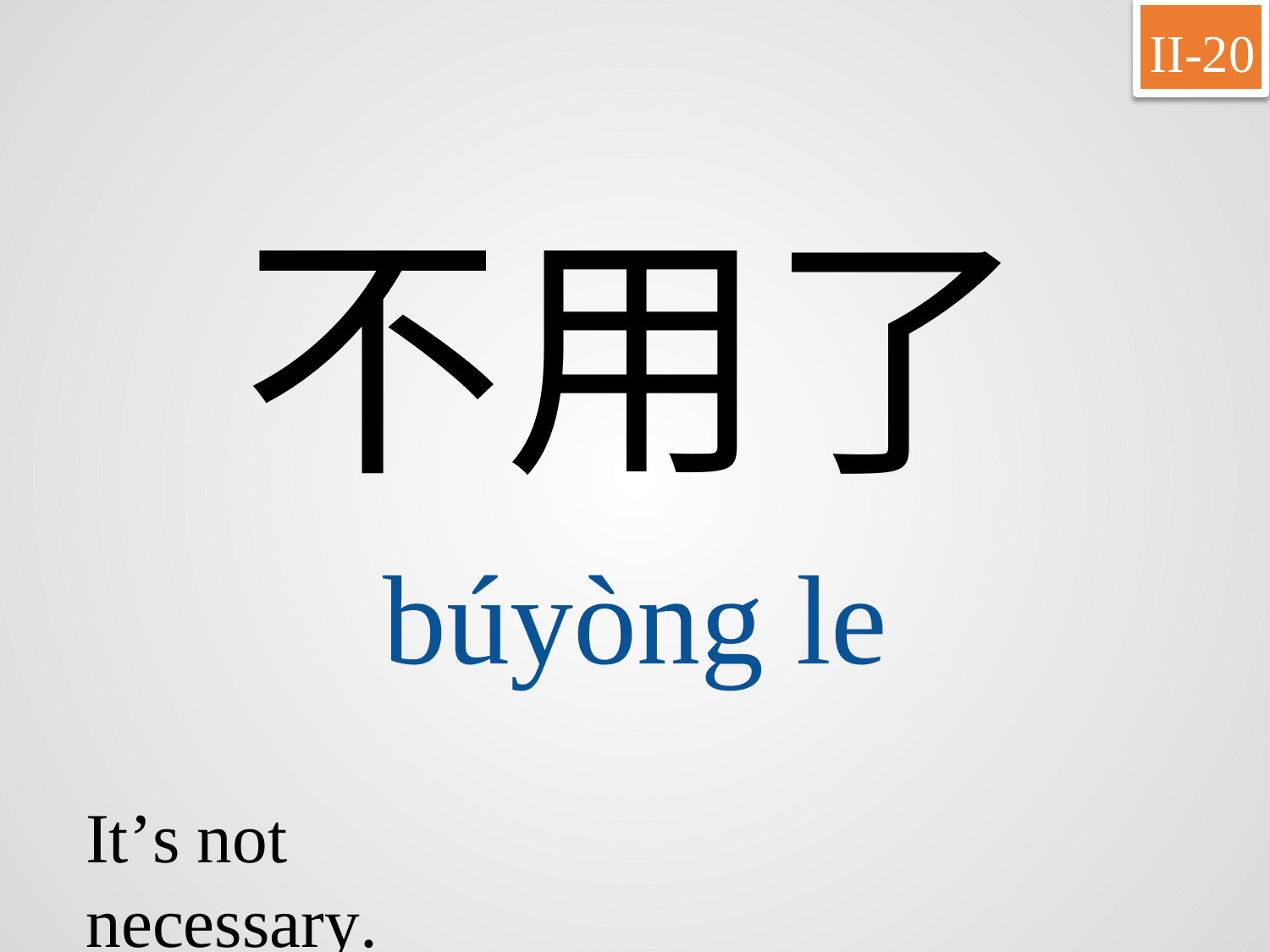

II-20

不用了
búyòng	le
It’s not necessary.